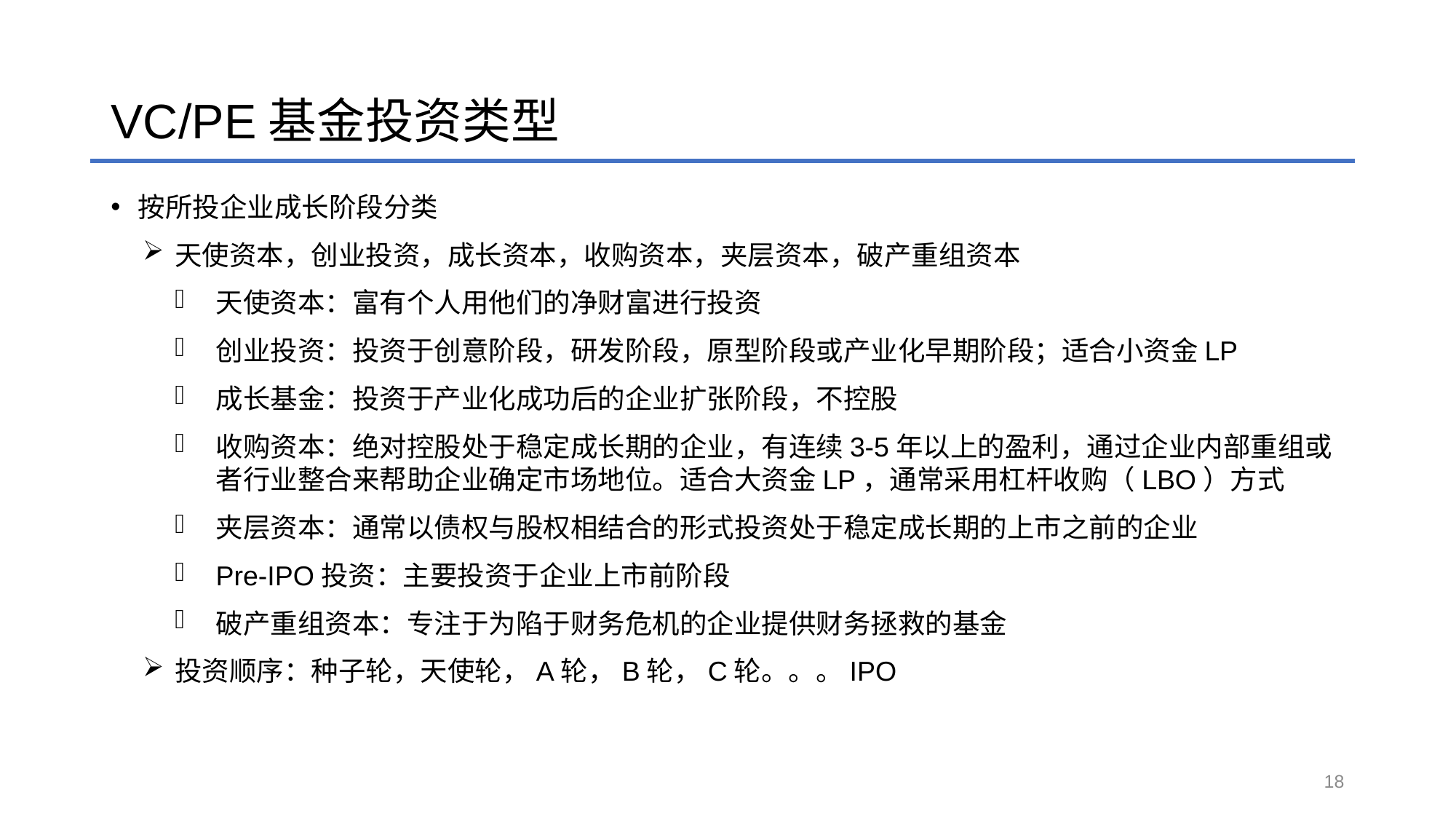

# VC/PE基金投资类型
按所投企业成长阶段分类
天使资本，创业投资，成长资本，收购资本，夹层资本，破产重组资本
天使资本：富有个人用他们的净财富进行投资
创业投资：投资于创意阶段，研发阶段，原型阶段或产业化早期阶段；适合小资金LP
成长基金：投资于产业化成功后的企业扩张阶段，不控股
收购资本：绝对控股处于稳定成长期的企业，有连续3-5年以上的盈利，通过企业内部重组或者行业整合来帮助企业确定市场地位。适合大资金LP，通常采用杠杆收购（LBO）方式
夹层资本：通常以债权与股权相结合的形式投资处于稳定成长期的上市之前的企业
Pre-IPO投资：主要投资于企业上市前阶段
破产重组资本：专注于为陷于财务危机的企业提供财务拯救的基金
投资顺序：种子轮，天使轮，A轮，B轮，C轮。。。IPO

18